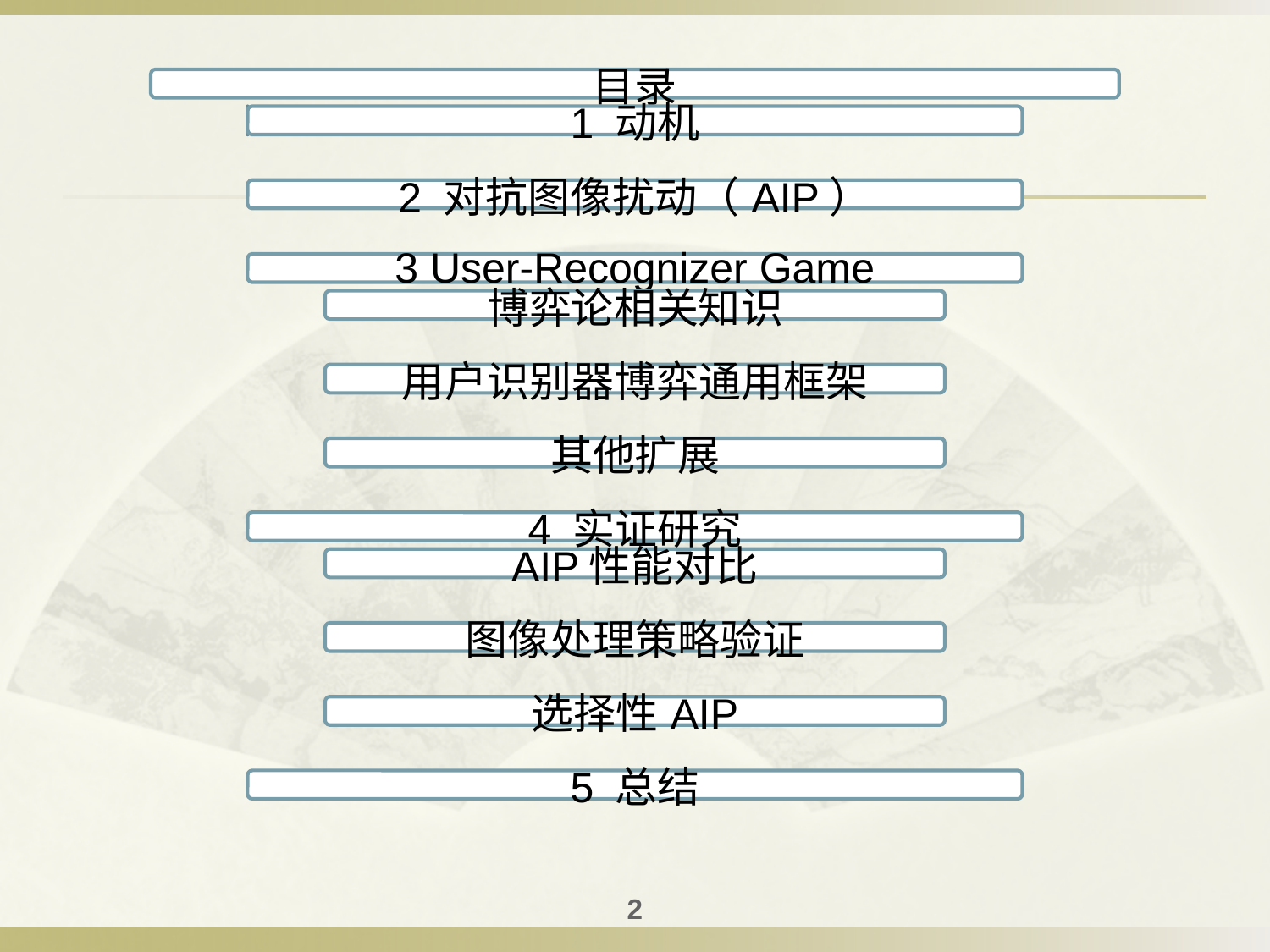

目录
1 动机
2 对抗图像扰动（AIP）
3 User-Recognizer Game
博弈论相关知识
用户识别器博弈通用框架
4 实证研究
AIP性能对比
选择性AIP
5 总结
图像处理策略验证
其他扩展
2